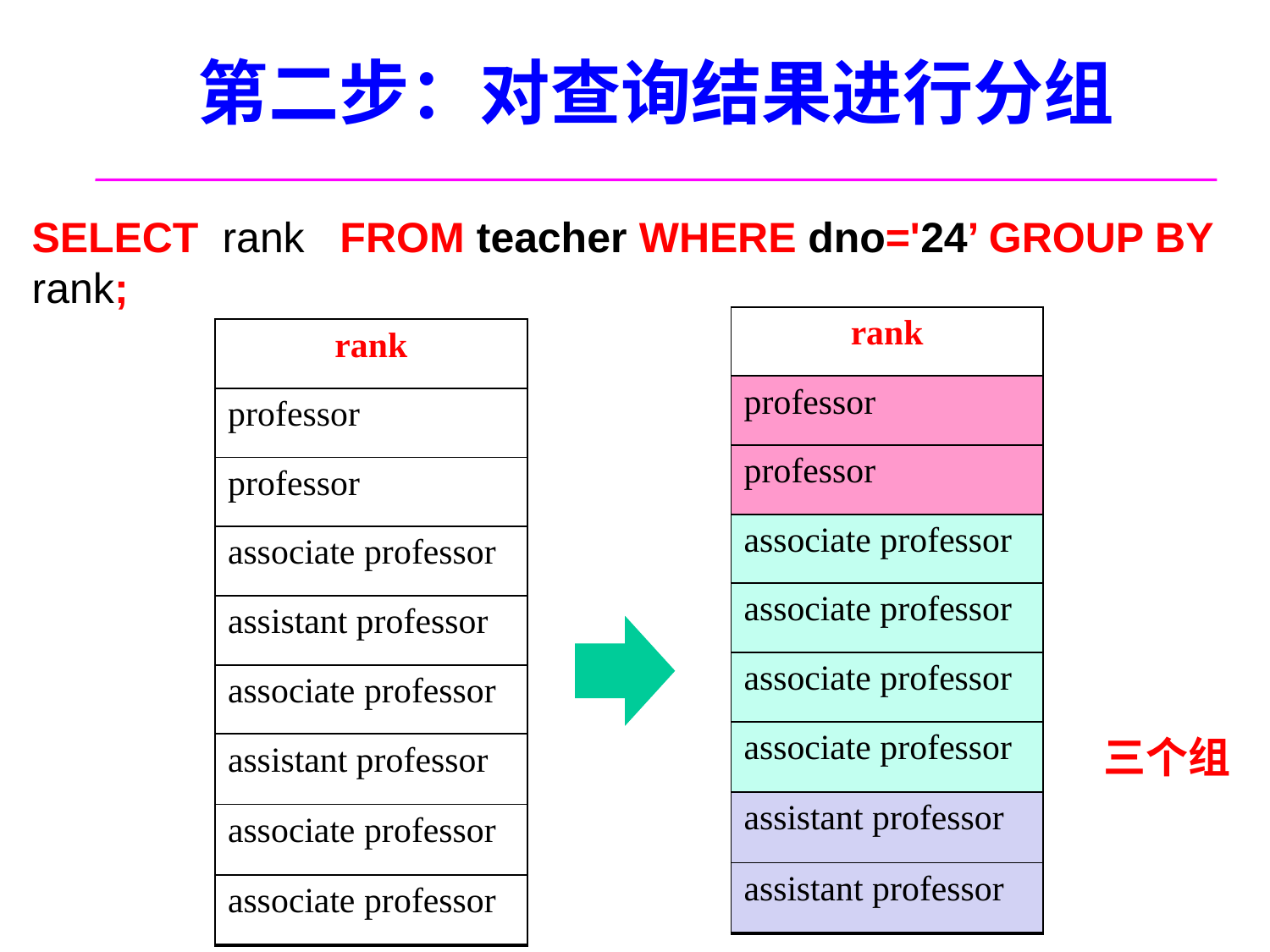

# 第二步：对查询结果进行分组

SELECT  rank   FROM teacher WHERE dno='24’ GROUP BY rank;

| rank |
| --- |
| professor |
| professor |
| associate professor |
| associate professor |
| associate professor |
| associate professor |
| assistant professor |
| assistant professor |
| rank |
| --- |
| professor |
| professor |
| associate professor |
| assistant professor |
| associate professor |
| assistant professor |
| associate professor |
| associate professor |

三个组